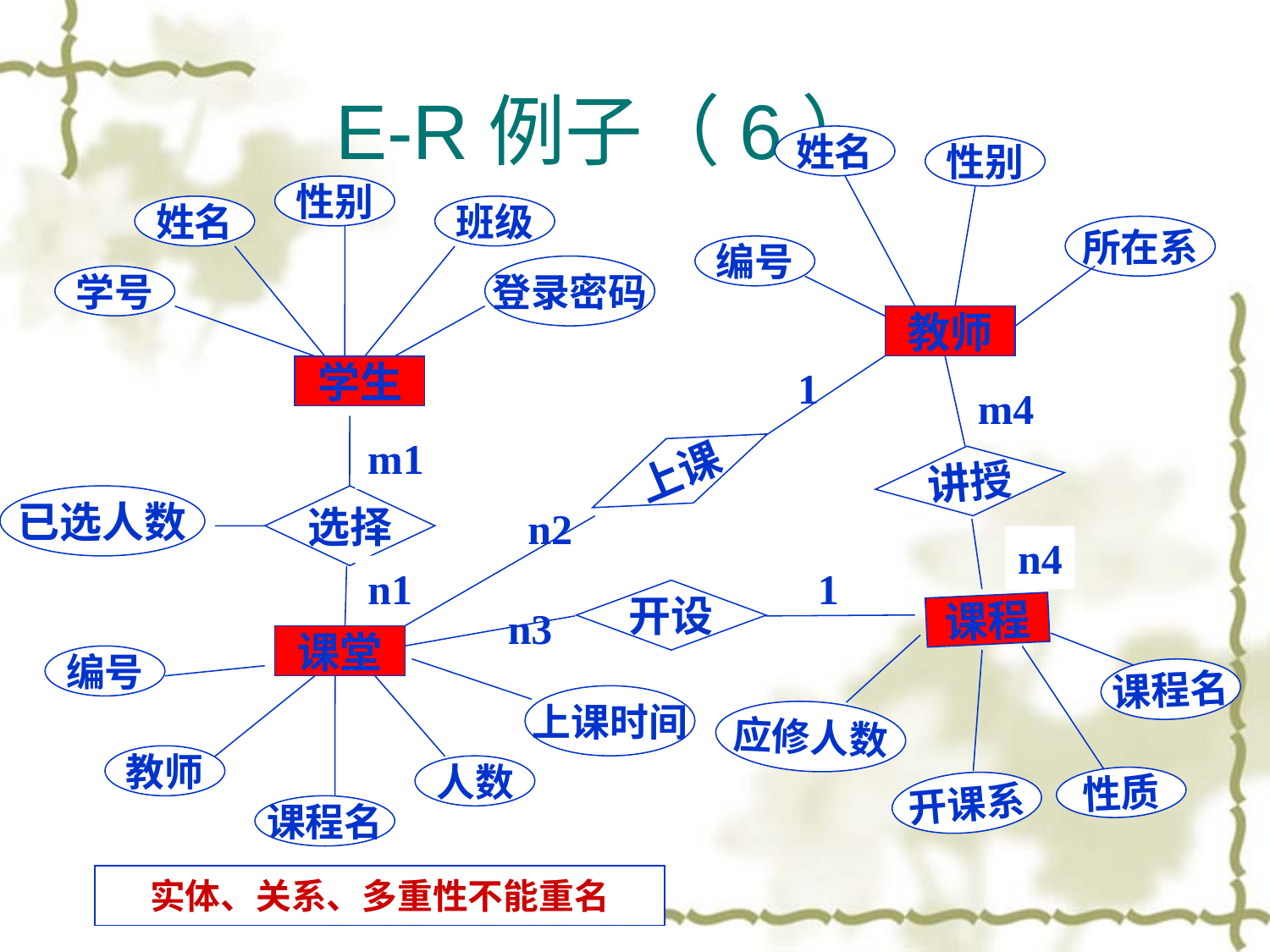

E-R例子（6）
姓名
性别
性别

姓名
班级
所在系

编号

登录密码
学号

教师

1

学生
m4

m1
上课
讲授
已选人数
选择
n2

n4
n1
1

开设
课程
n3

课堂

编号

课程名

上课时间
应修人数
教师
人数
性质
开课系
课程名
实体、关系、多重性不能重名